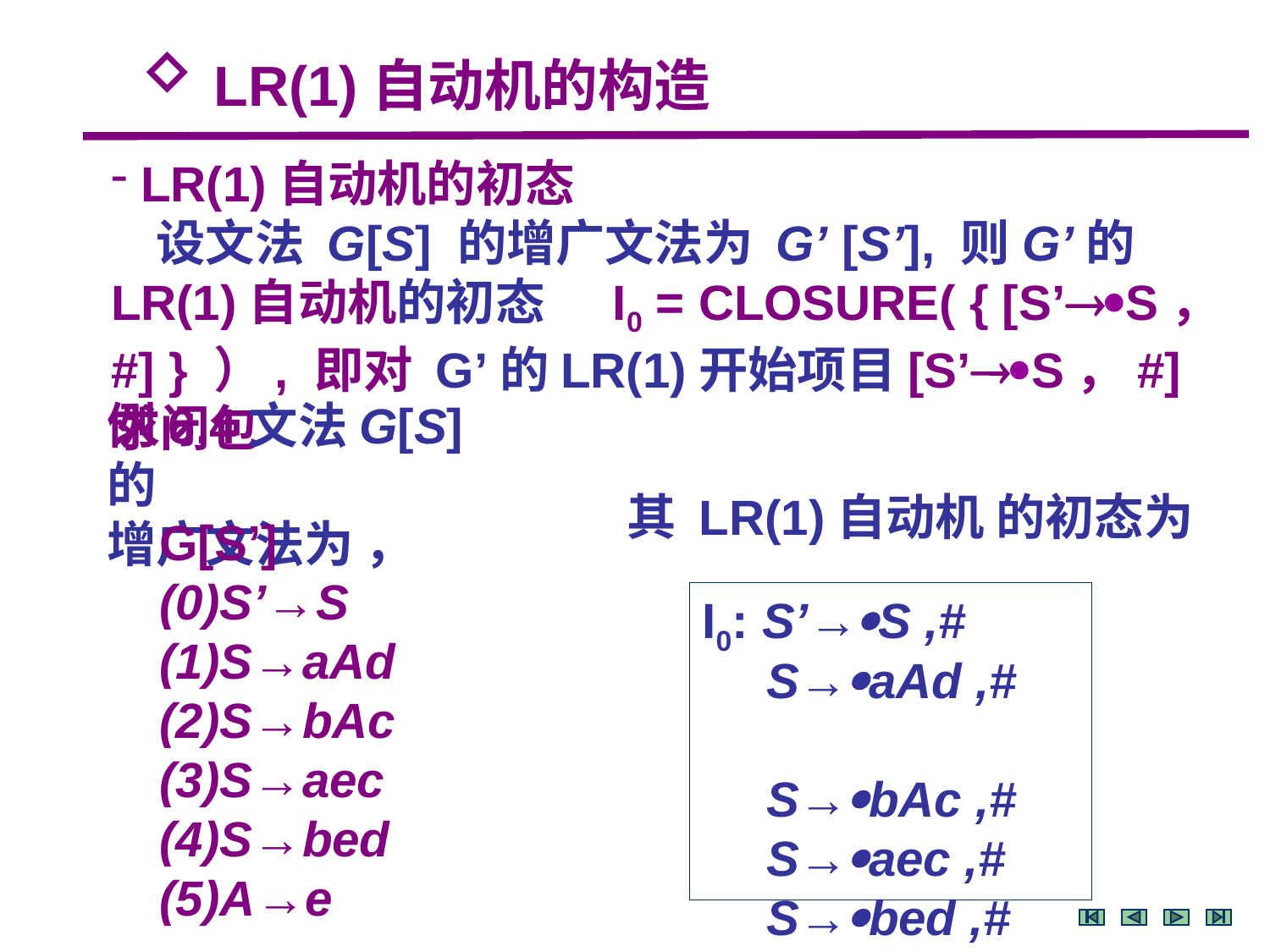

LR(1)自动机的构造
 LR(1)自动机的初态
   设文法 G[S] 的增广文法为 G’ [S’], 则G’的 LR(1)自动机的初态     I0 = CLOSURE( { [S’→•S，#] } ）, 即对 G’的LR(1)开始项目[S’→•S，#]求闭包
例6.4文法G[S]的
增广文法为 ，
其 LR(1)自动机 的初态为
G[S’]
(0)S’→S
(1)S→aAd
(2)S→bAc
(3)S→aec
(4)S→bed
(5)A→e
I0: S’→•S ,#

     S→•aAd ,#
     S→•bAc ,#
     S→•aec ,#
     S→•bed ,#